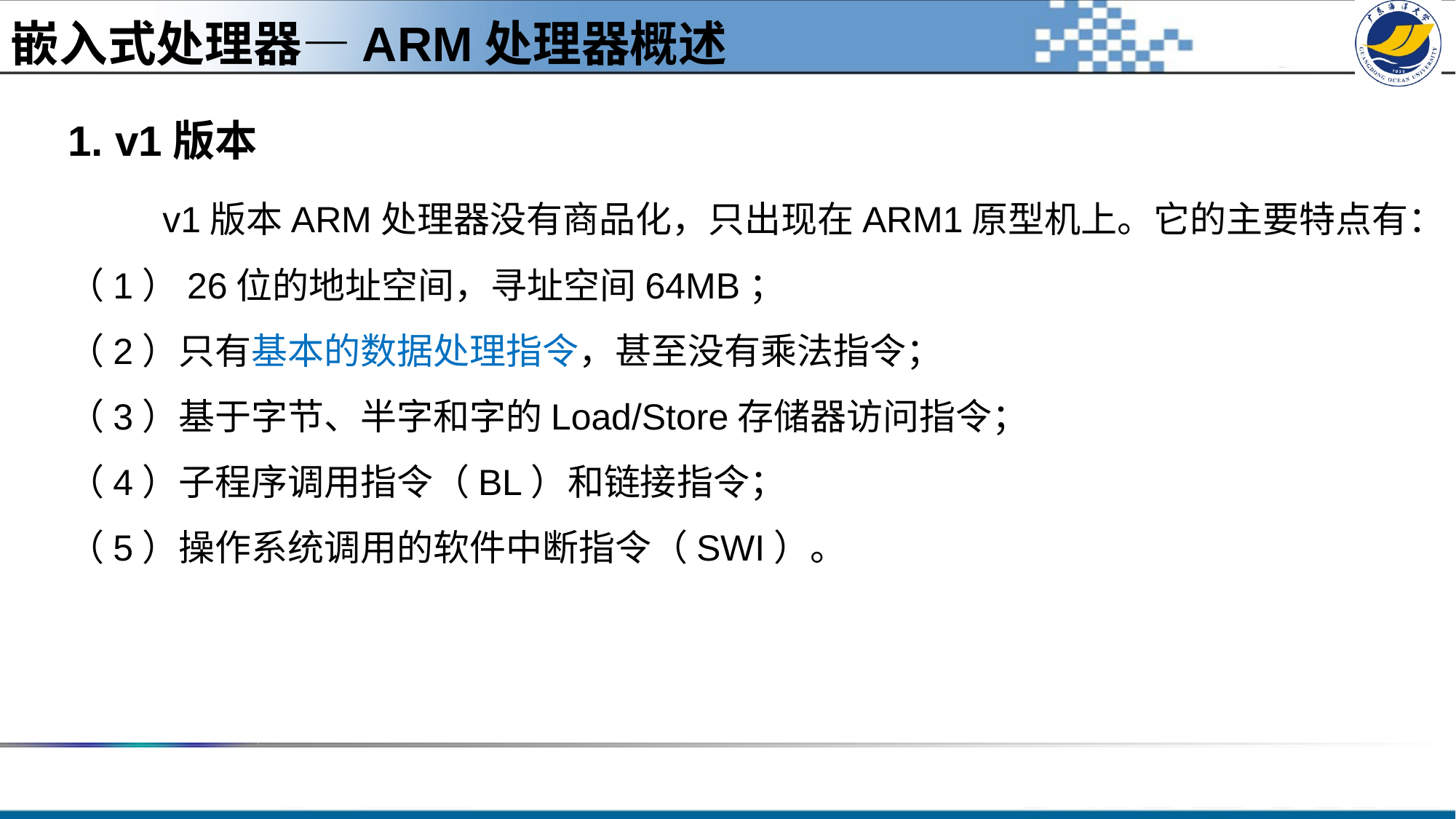

嵌入式处理器—ARM处理器概述
1. v1版本
        v1版本ARM处理器没有商品化，只出现在ARM1原型机上。它的主要特点有：
（1）26位的地址空间，寻址空间64MB；
（2）只有基本的数据处理指令，甚至没有乘法指令；
（3）基于字节、半字和字的Load/Store存储器访问指令；
（4）子程序调用指令（BL）和链接指令；
（5）操作系统调用的软件中断指令（SWI）。
37